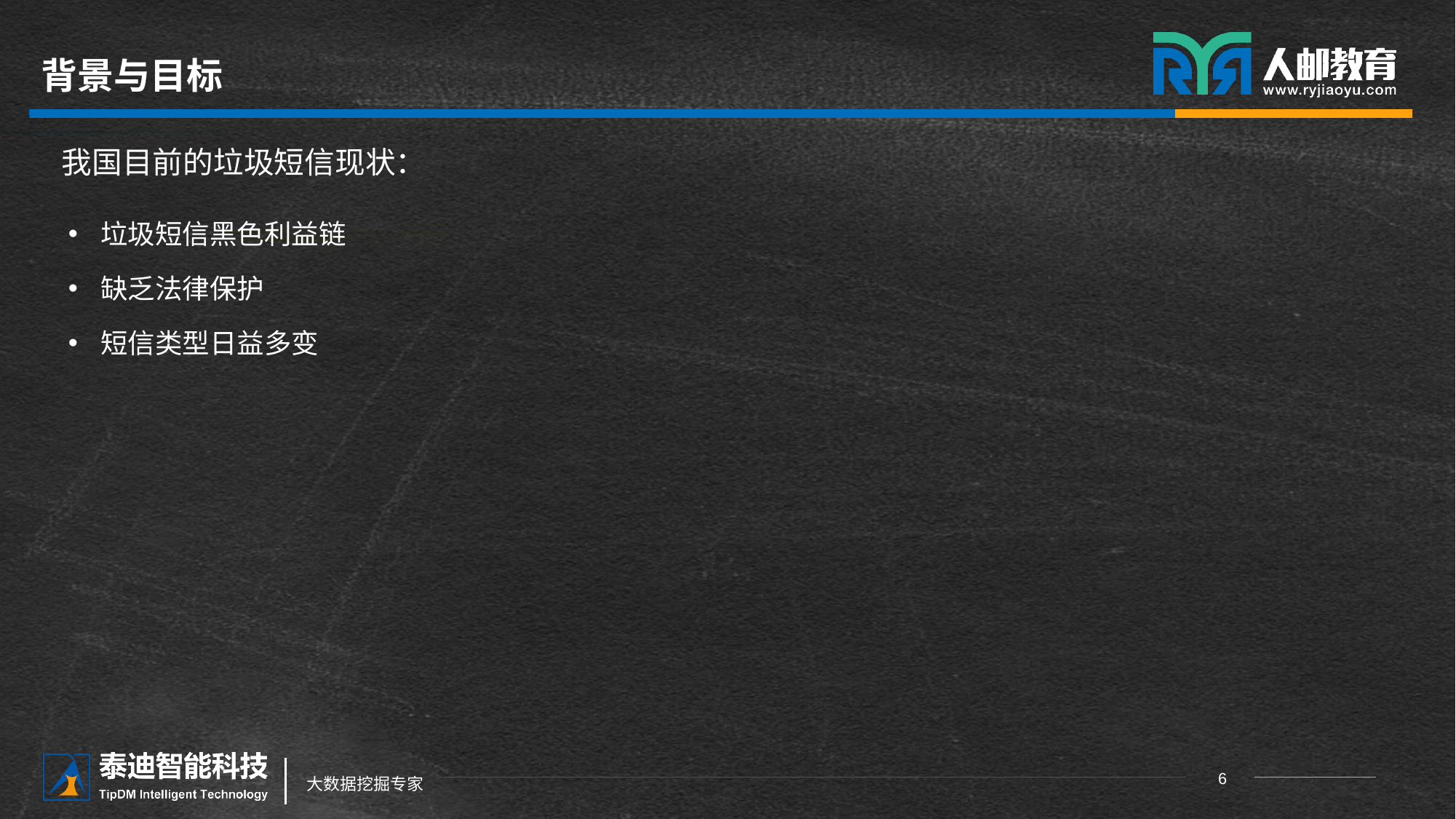

# 背景与目标
我国目前的垃圾短信现状：
垃圾短信黑色利益链
缺乏法律保护
短信类型日益多变